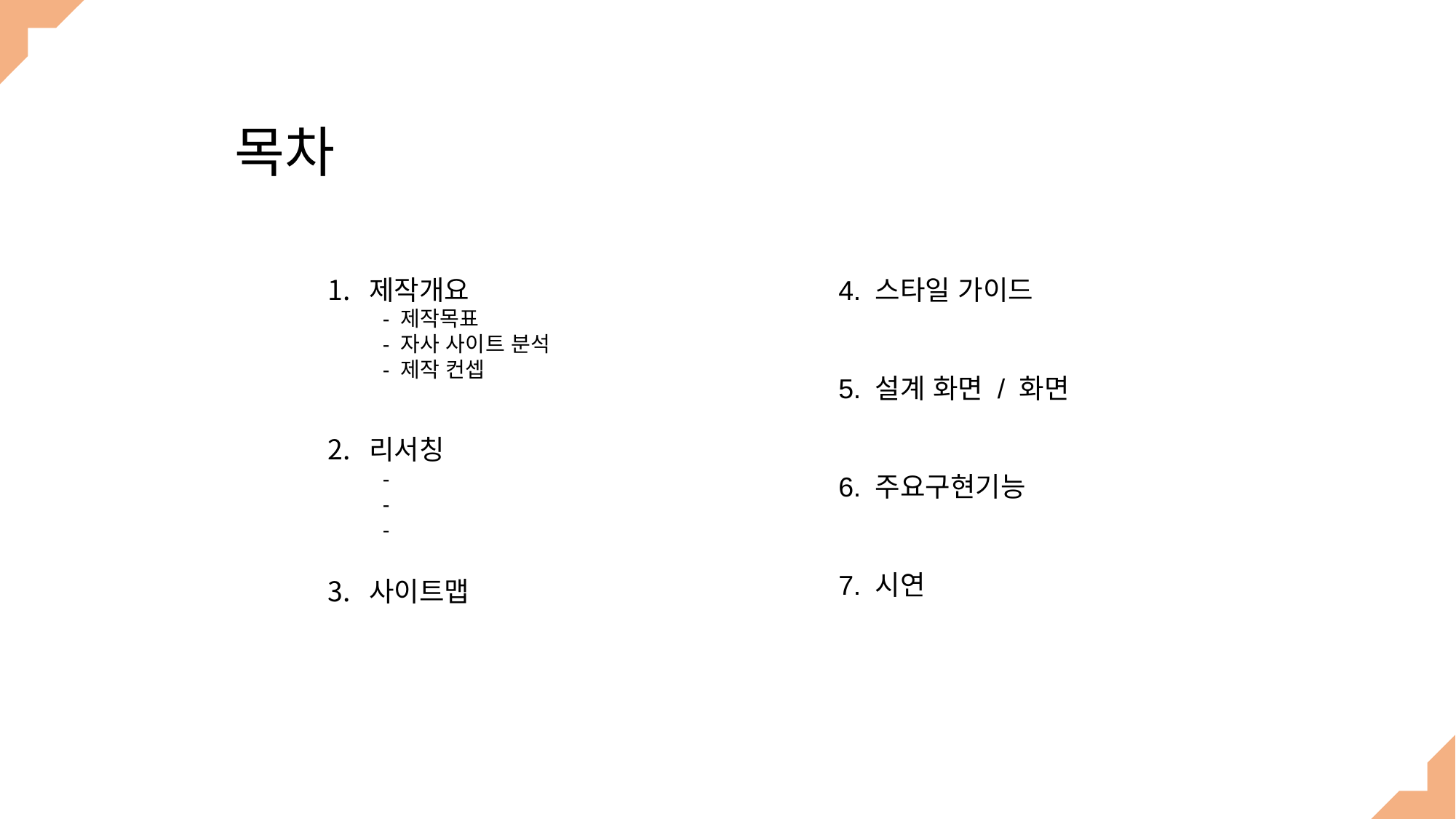

목차
제작개요
- 제작목표
- 자사 사이트 분석
- 제작 컨셉

리서칭
-
-
-

사이트맵

4. 스타일 가이드

5. 설계 화면 / 화면

6. 주요구현기능

7. 시연